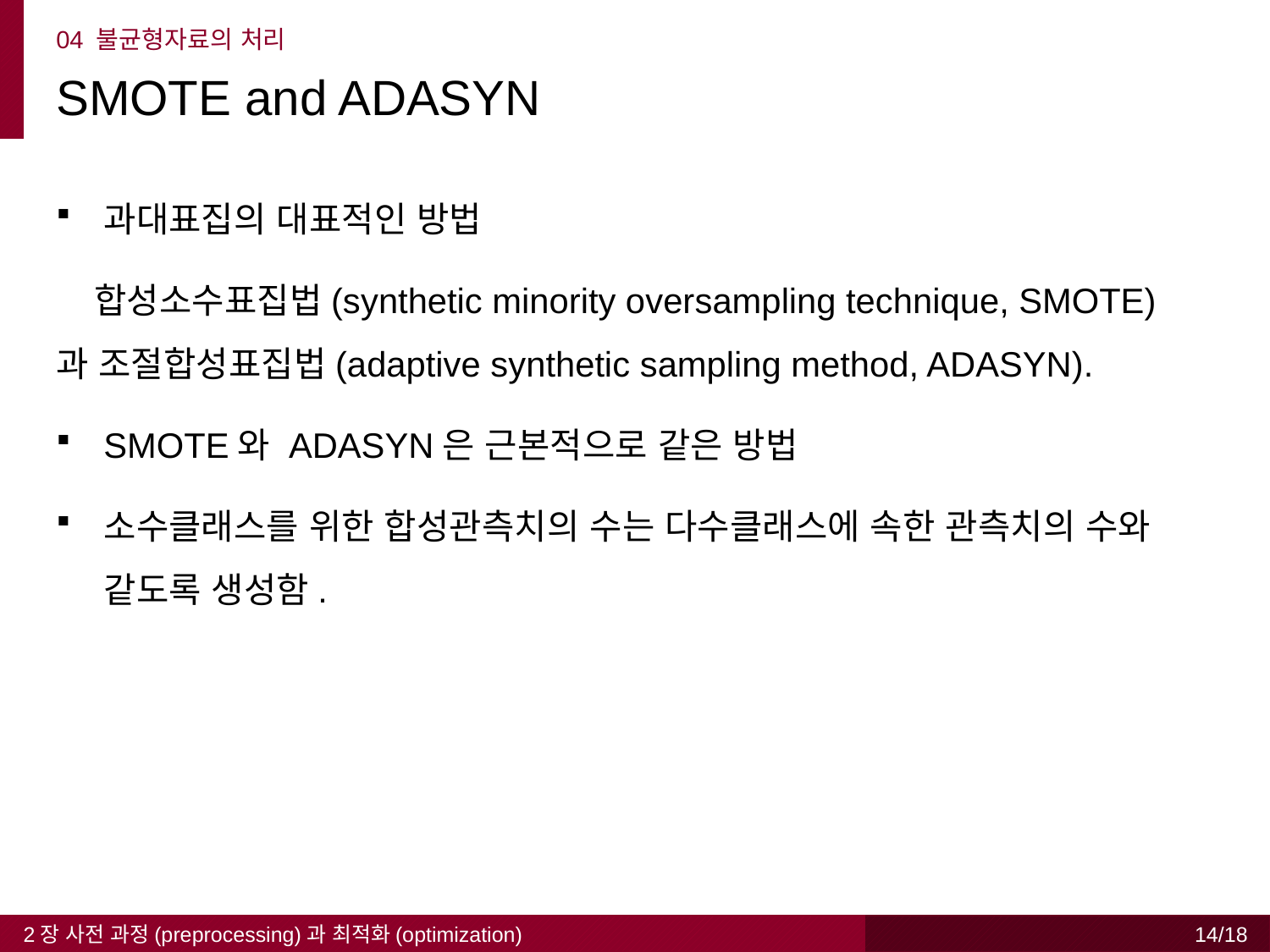

04 불균형자료의 처리
SMOTE and ADASYN

과대표집의 대표적인 방법
   합성소수표집법(synthetic minority oversampling technique, SMOTE)  과 조절합성표집법(adaptive synthetic sampling method, ADASYN).
SMOTE와 ADASYN은 근본적으로 같은 방법
소수클래스를 위한 합성관측치의 수는 다수클래스에 속한 관측치의 수와 같도록 생성함.

2장 사전 과정(preprocessing)과 최적화(optimization)
14/18